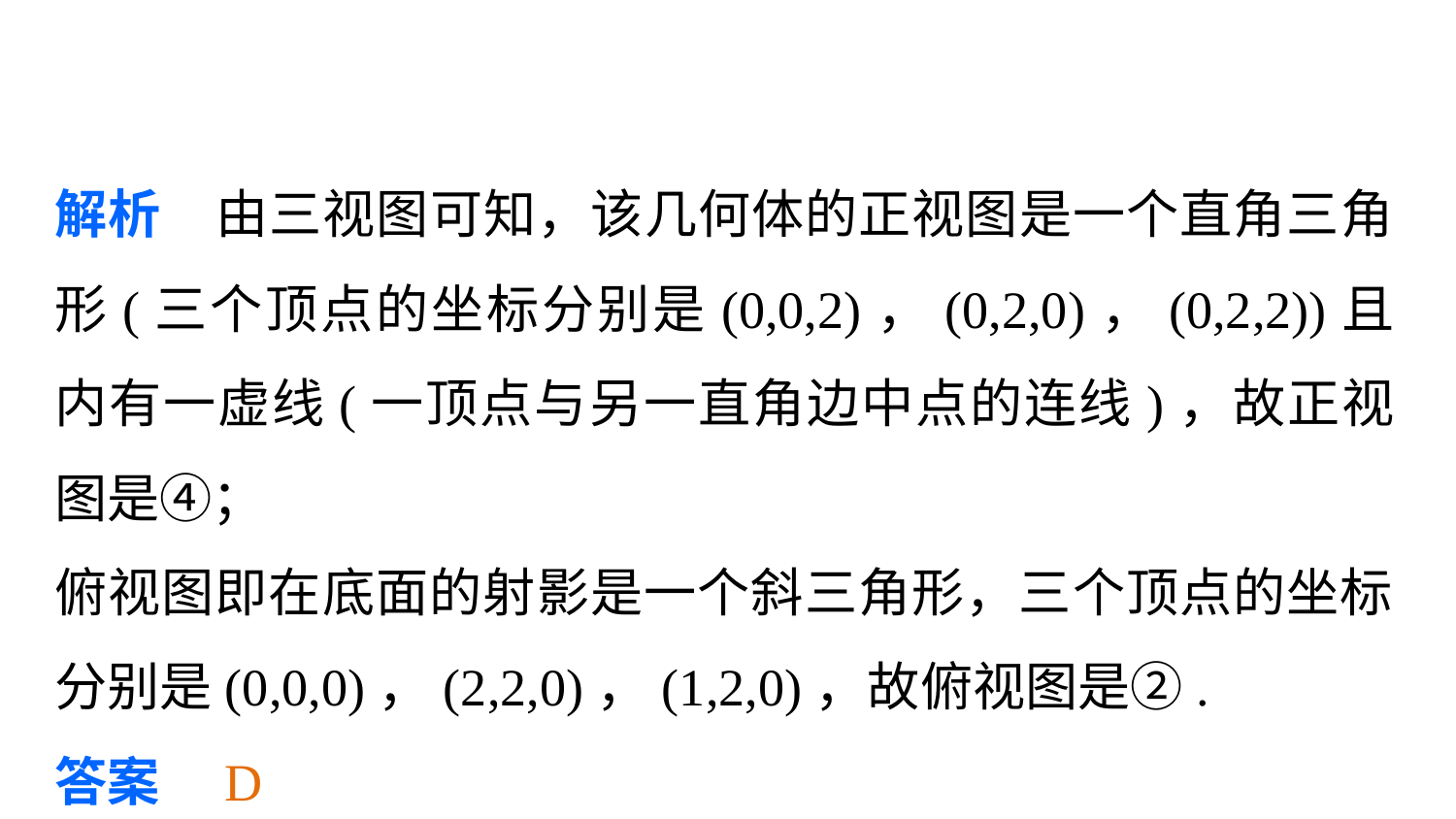

解析　由三视图可知，该几何体的正视图是一个直角三角形(三个顶点的坐标分别是(0,0,2)，(0,2,0)，(0,2,2))且内有一虚线(一顶点与另一直角边中点的连线)，故正视图是④；
俯视图即在底面的射影是一个斜三角形，三个顶点的坐标分别是(0,0,0)，(2,2,0)，(1,2,0)，故俯视图是②.
答案　D